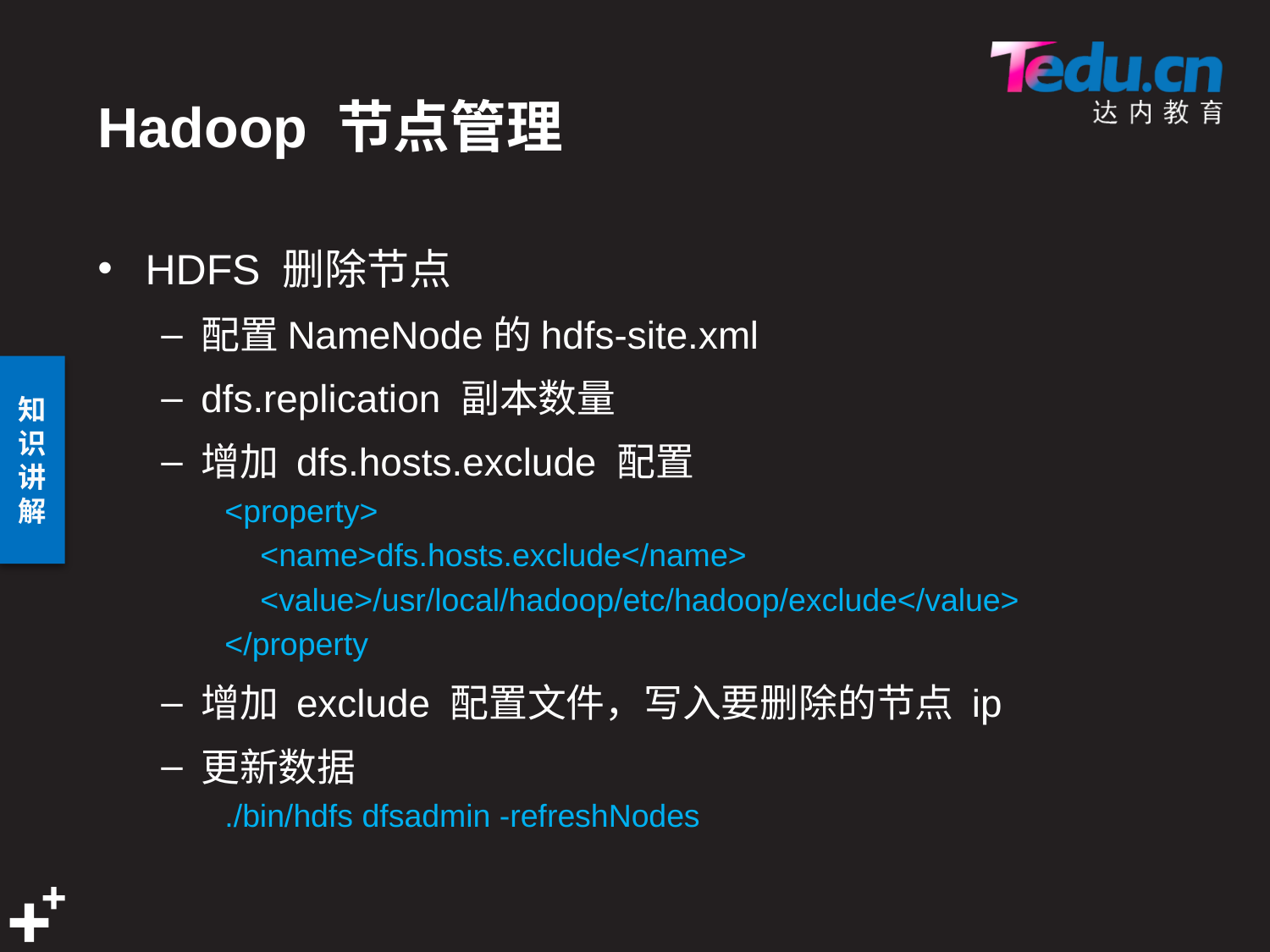

# Hadoop 节点管理
HDFS 删除节点
配置NameNode的hdfs-site.xml
dfs.replication 副本数量
增加 dfs.hosts.exclude 配置
<property>
    <name>dfs.hosts.exclude</name>
    <value>/usr/local/hadoop/etc/hadoop/exclude</value>
</property
增加 exclude 配置文件，写入要删除的节点 ip
更新数据
./bin/hdfs dfsadmin -refreshNodes